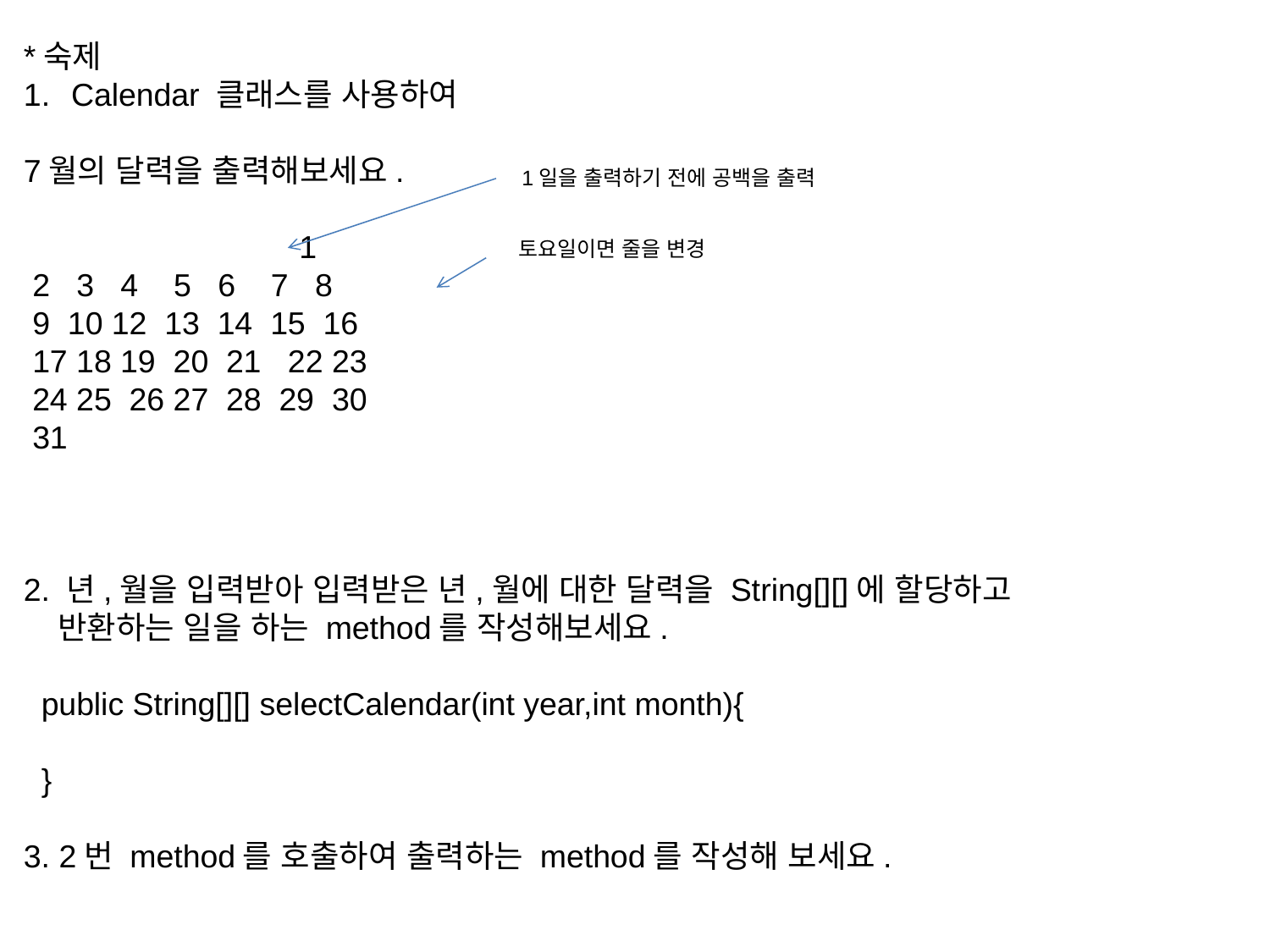

*숙제
Calendar 클래스를 사용하여

7월의 달력을 출력해보세요.

                               1
 2   3   4    5   6    7   8
 9  10 12  13  14  15  16
 17 18 19  20  21   22 23
 24 25  26 27  28  29  30
 31

2. 년,월을 입력받아 입력받은 년,월에 대한 달력을 String[][]에 할당하고
   반환하는 일을 하는 method를 작성해보세요.

  public String[][] selectCalendar(int year,int month){

  }

3. 2번 method를 호출하여 출력하는 method를 작성해 보세요.
1일을 출력하기 전에 공백을 출력
토요일이면 줄을 변경